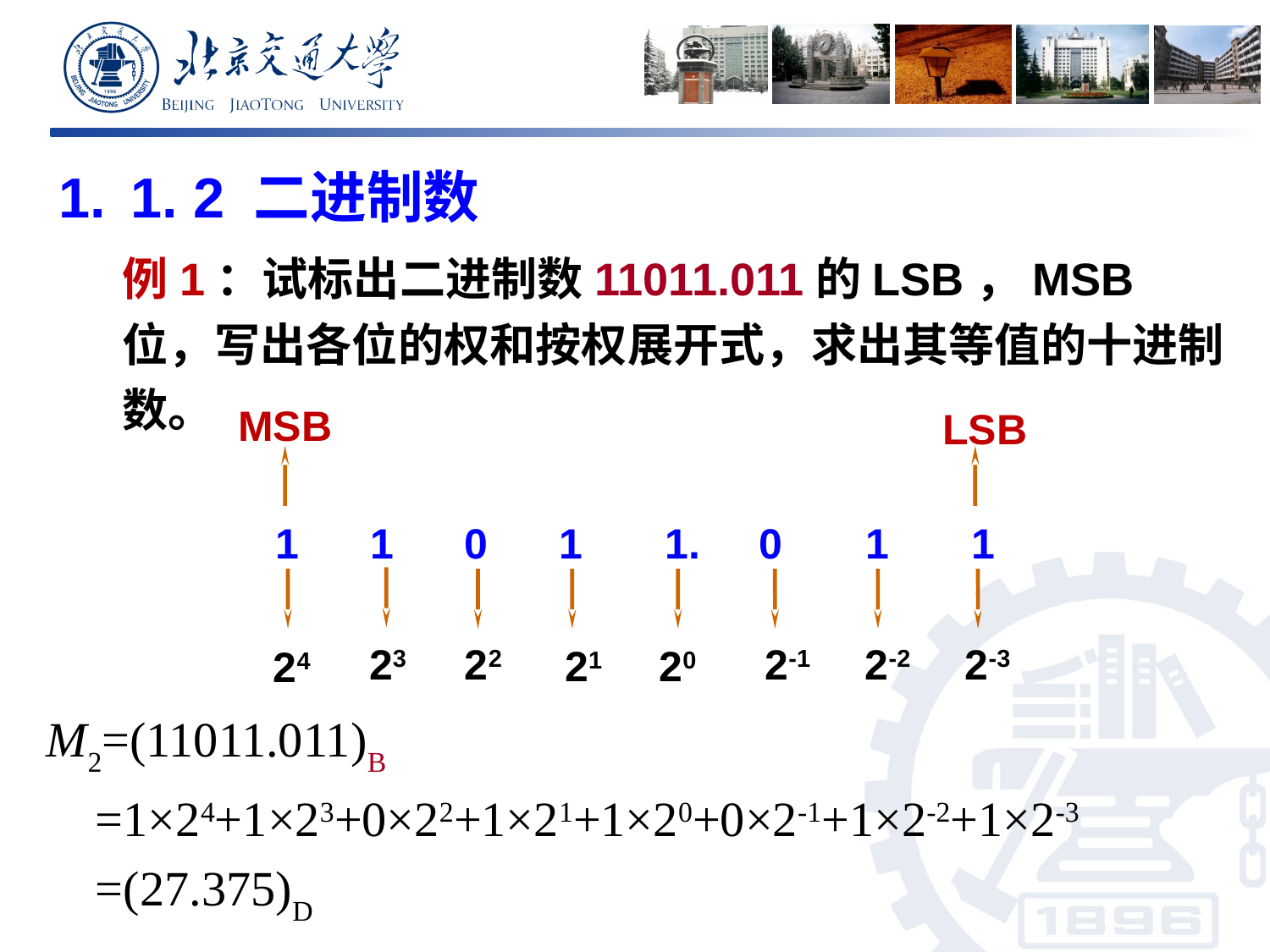

1. 2 二进制数
例1：试标出二进制数11011.011的LSB，MSB位，写出各位的权和按权展开式，求出其等值的十进制数。

MSB
LSB

1      1      0      1       1.     0       1       1

22
2-3
23
2-1
2-2
21
20
24
M2=(11011.011)B
    =1×24+1×23+0×22+1×21+1×20+0×2-1+1×2-2+1×2-3
    =(27.375)D